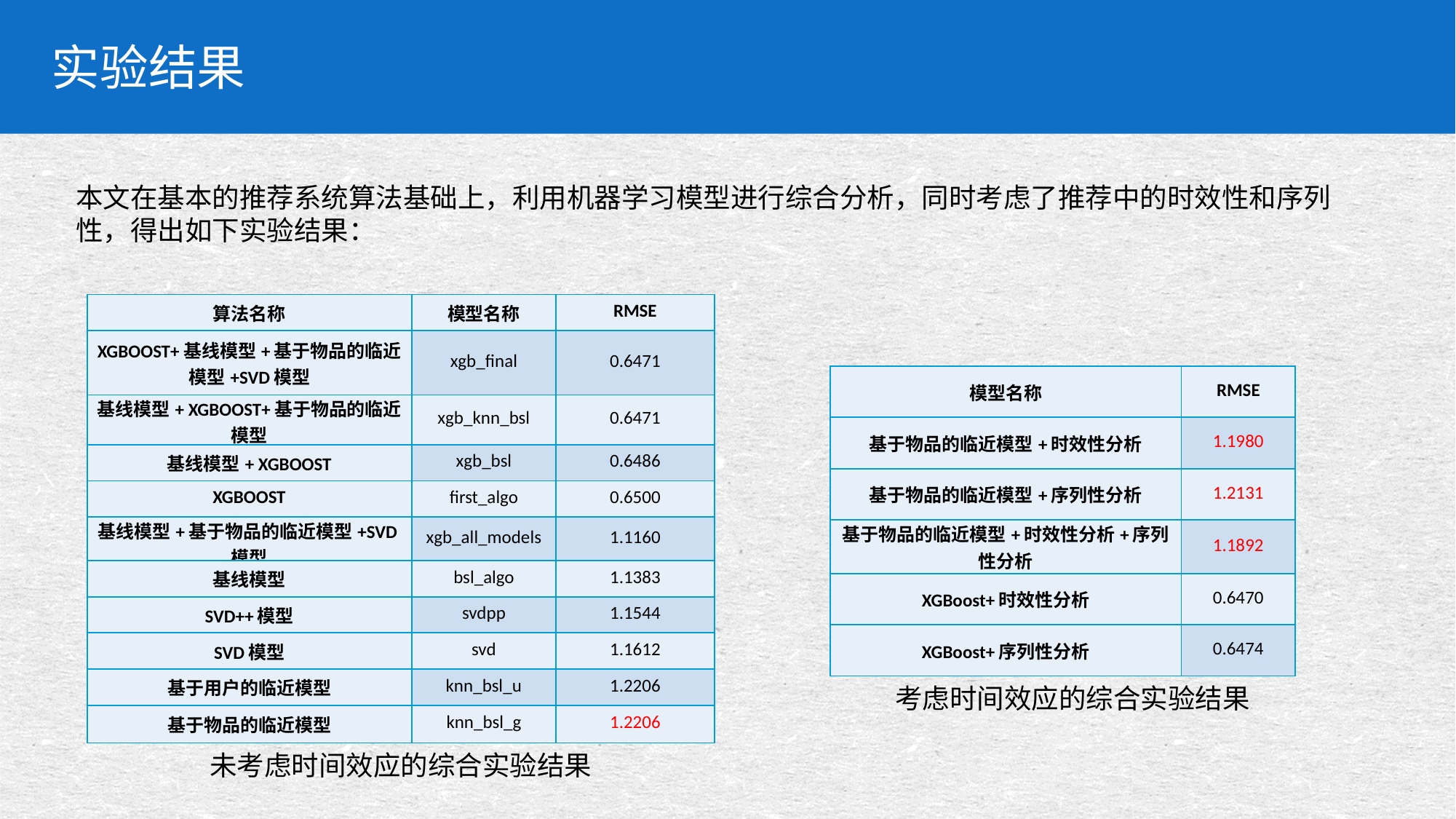

实验结果
本文在基本的推荐系统算法基础上，利用机器学习模型进行综合分析，同时考虑了推荐中的时效性和序列性，得出如下实验结果：
| 算法名称 | 模型名称 | RMSE |
| --- | --- | --- |
| XGBoost+基线模型+基于物品的临近模型+SVD模型 | xgb\_final | 0.6471 |
| 基线模型+ XGBoost+基于物品的临近模型 | xgb\_knn\_bsl | 0.6471 |
| 基线模型+ XGBoost | xgb\_bsl | 0.6486 |
| XGBoost | first\_algo | 0.6500 |
| 基线模型+基于物品的临近模型+SVD模型 | xgb\_all\_models | 1.1160 |
| 基线模型 | bsl\_algo | 1.1383 |
| SVD++模型 | svdpp | 1.1544 |
| SVD模型 | svd | 1.1612 |
| 基于用户的临近模型 | knn\_bsl\_u | 1.2206 |
| 基于物品的临近模型 | knn\_bsl\_g | 1.2206 |
| 模型名称 | RMSE |
| --- | --- |
| 基于物品的临近模型+时效性分析 | 1.1980 |
| 基于物品的临近模型+序列性分析 | 1.2131 |
| 基于物品的临近模型+时效性分析+序列性分析 | 1.1892 |
| XGBoost+时效性分析 | 0.6470 |
| XGBoost+序列性分析 | 0.6474 |
考虑时间效应的综合实验结果
未考虑时间效应的综合实验结果